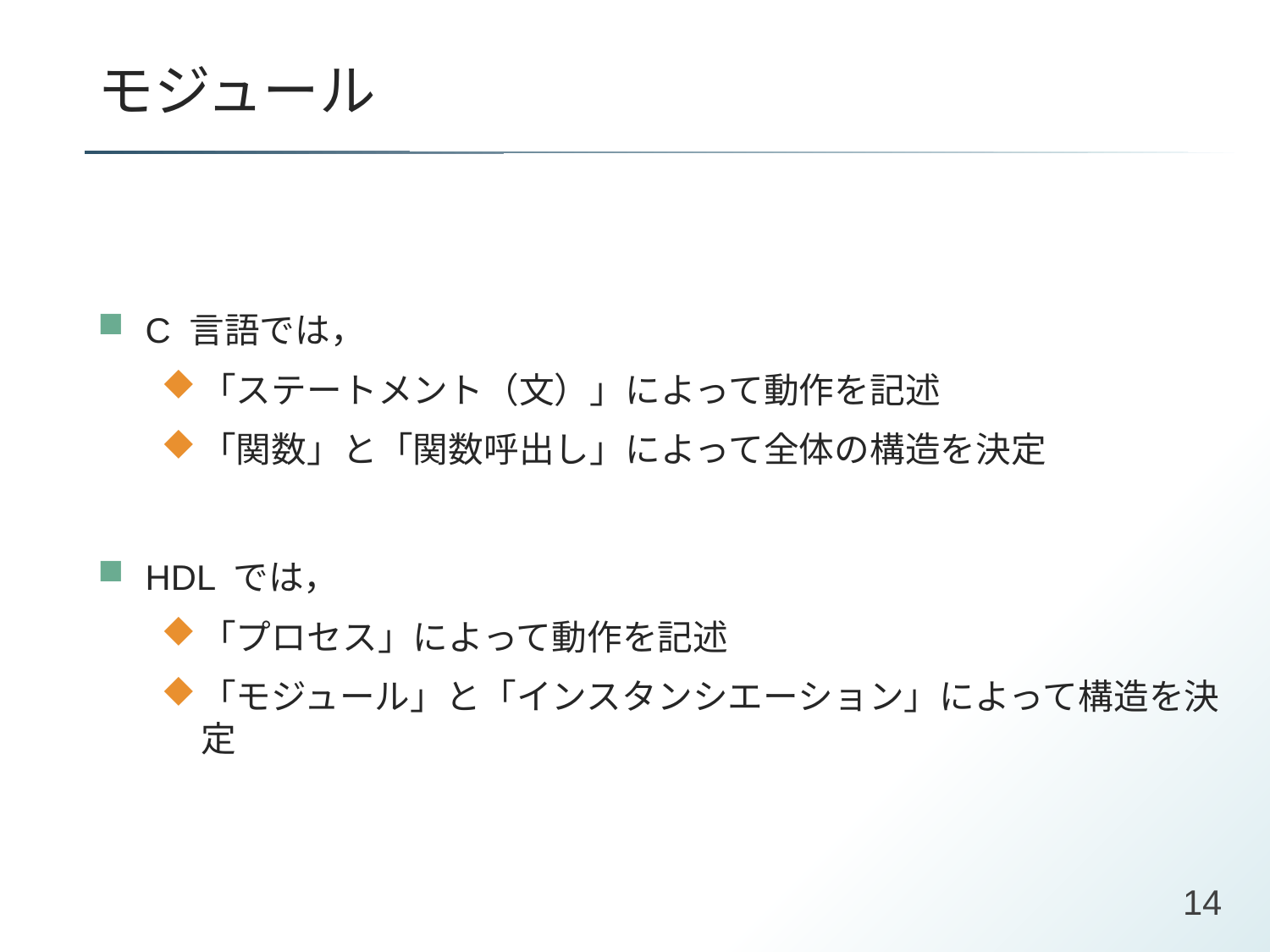

# モジュール
C 言語では，
「ステートメント（文）」によって動作を記述
「関数」と「関数呼出し」によって全体の構造を決定

HDL では，
「プロセス」によって動作を記述
「モジュール」と「インスタンシエーション」によって構造を決定

14